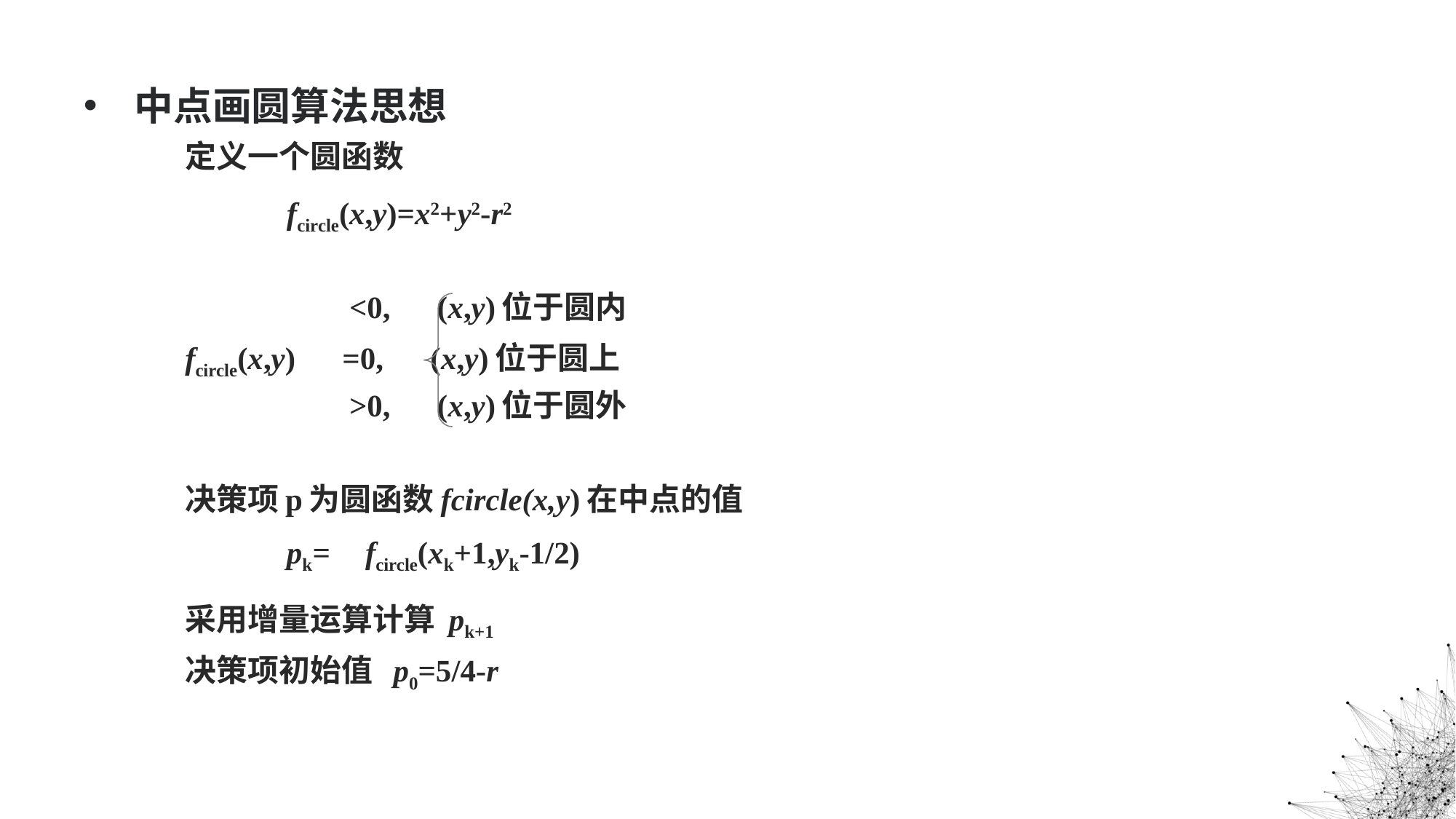

中点画圆算法思想
定义一个圆函数
             fcircle(x,y)=x2+y2-r2

                     <0,      (x,y)位于圆内
fcircle(x,y)      =0,      (x,y)位于圆上
                     >0,      (x,y)位于圆外

决策项p为圆函数fcircle(x,y)在中点的值
             pk=    fcircle(xk+1,yk-1/2)
采用增量运算计算 pk+1
决策项初始值  p0=5/4-r